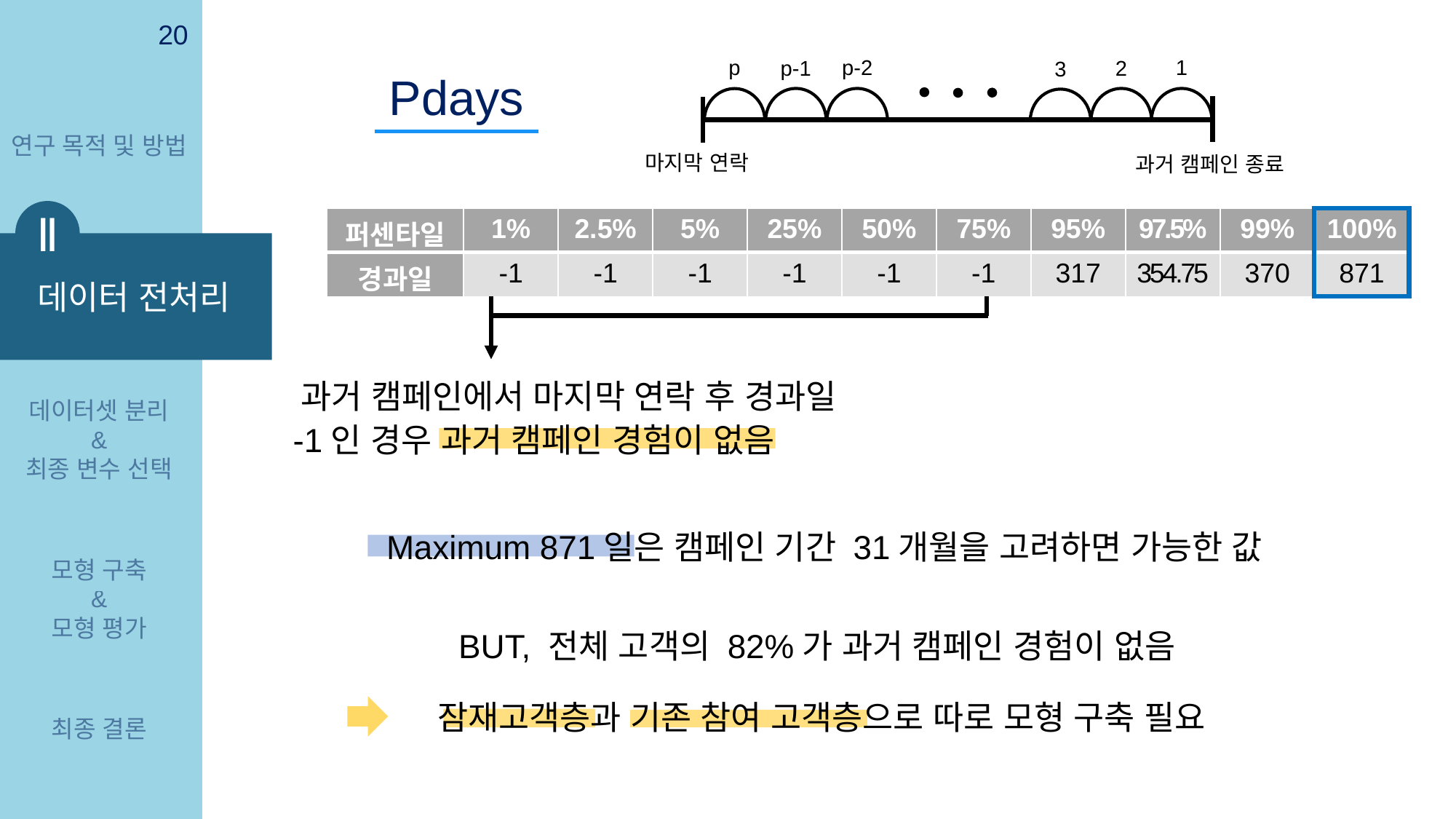

20
p-2
p
1
p-1
2
3
Pdays

연구 목적 및 방법
마지막 연락
과거 캠페인 종료
Ⅱ
| 퍼센타일 | 1% | 2.5% | 5% | 25% | 50% | 75% | 95% | 97.5% | 99% | 100% |
| --- | --- | --- | --- | --- | --- | --- | --- | --- | --- | --- |
| 경과일 | -1 | -1 | -1 | -1 | -1 | -1 | 317 | 354.75 | 370 | 871 |

데이터 전처리
과거 캠페인에서 마지막 연락 후 경과일
데이터셋 분리
&
최종 변수 선택
-1인 경우 과거 캠페인 경험이 없음

Maximum 871일은 캠페인 기간 31개월을 고려하면 가능한 값

모형 구축
&
모형 평가
BUT, 전체 고객의 82%가 과거 캠페인 경험이 없음
잠재고객층과 기존 참여 고객층으로 따로 모형 구축 필요

최종 결론